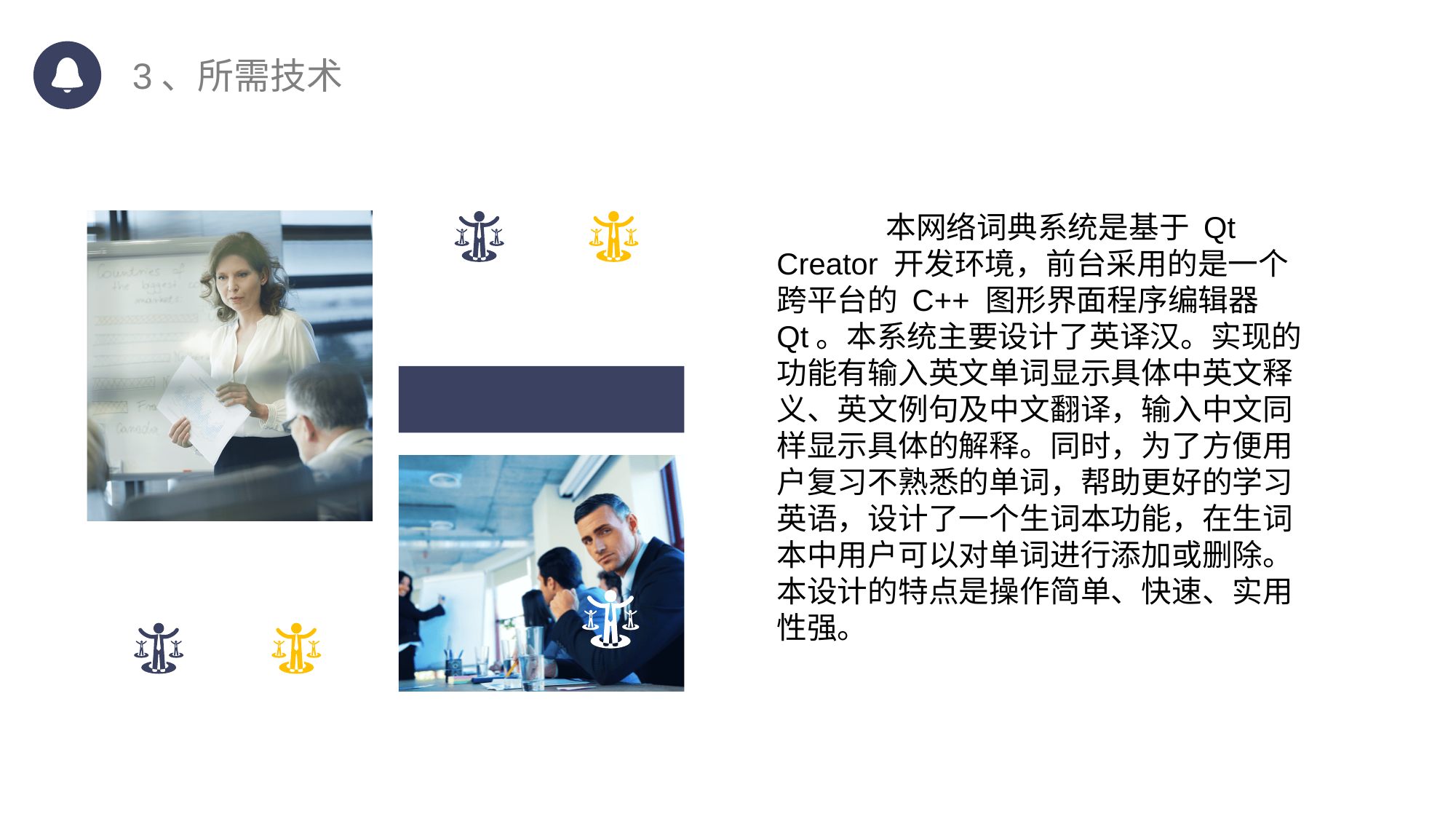

3、所需技术
	本网络词典系统是基于 Qt Creator 开发环境，前台采用的是一个跨平台的 C++ 图形界面程序编辑器 Qt。本系统主要设计了英译汉。实现的功能有输入英文单词显示具体中英文释义、英文例句及中文翻译，输入中文同样显示具体的解释。同时，为了方便用户复习不熟悉的单词，帮助更好的学习英语，设计了一个生词本功能，在生词本中用户可以对单词进行添加或删除。本设计的特点是操作简单、快速、实用性强。